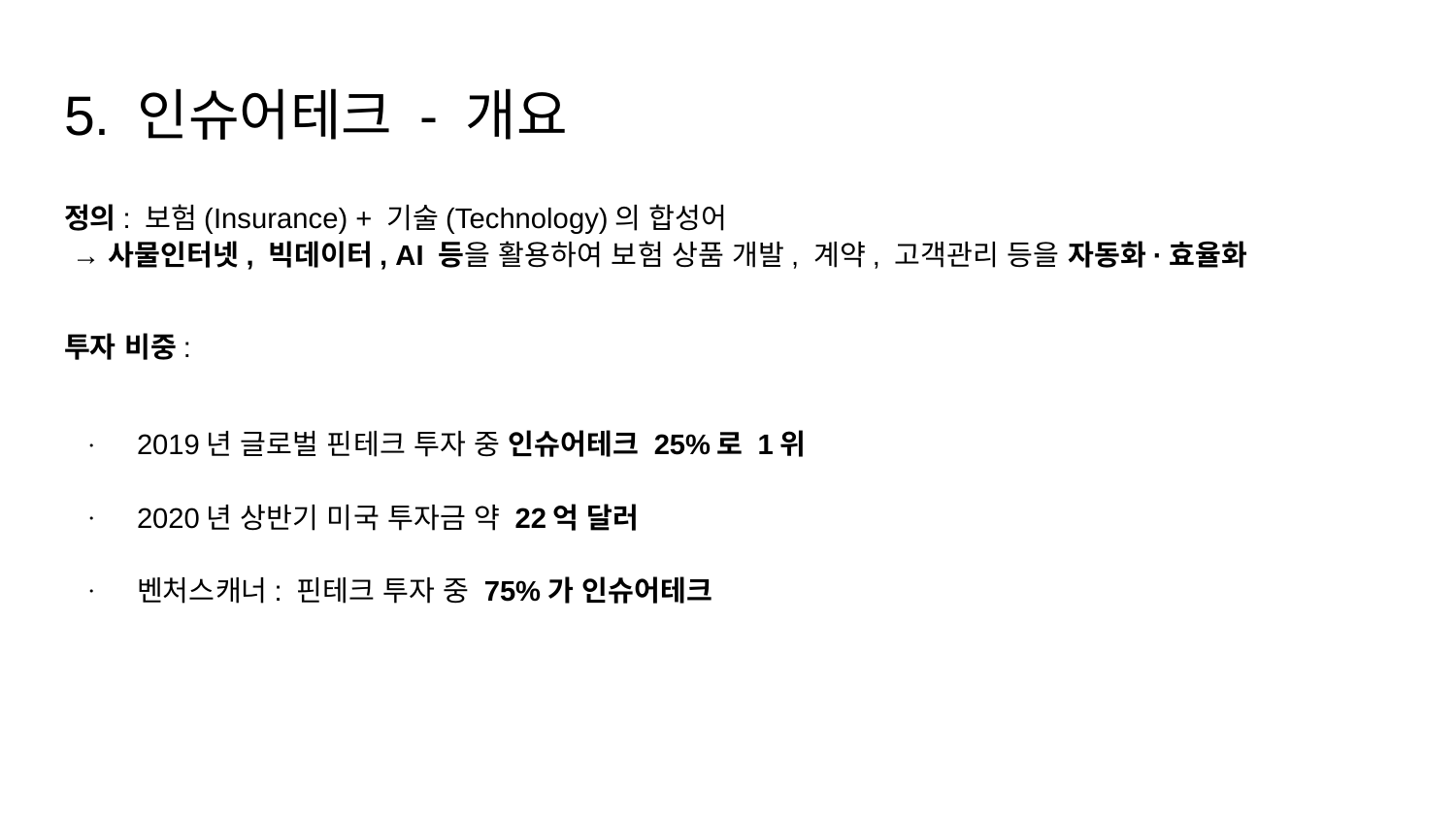

# 5. 인슈어테크 - 개요
정의: 보험(Insurance) + 기술(Technology)의 합성어
 → 사물인터넷, 빅데이터, AI 등을 활용하여 보험 상품 개발, 계약, 고객관리 등을 자동화·효율화
투자 비중:
2019년 글로벌 핀테크 투자 중 인슈어테크 25%로 1위
2020년 상반기 미국 투자금 약 22억 달러
벤처스캐너: 핀테크 투자 중 75%가 인슈어테크